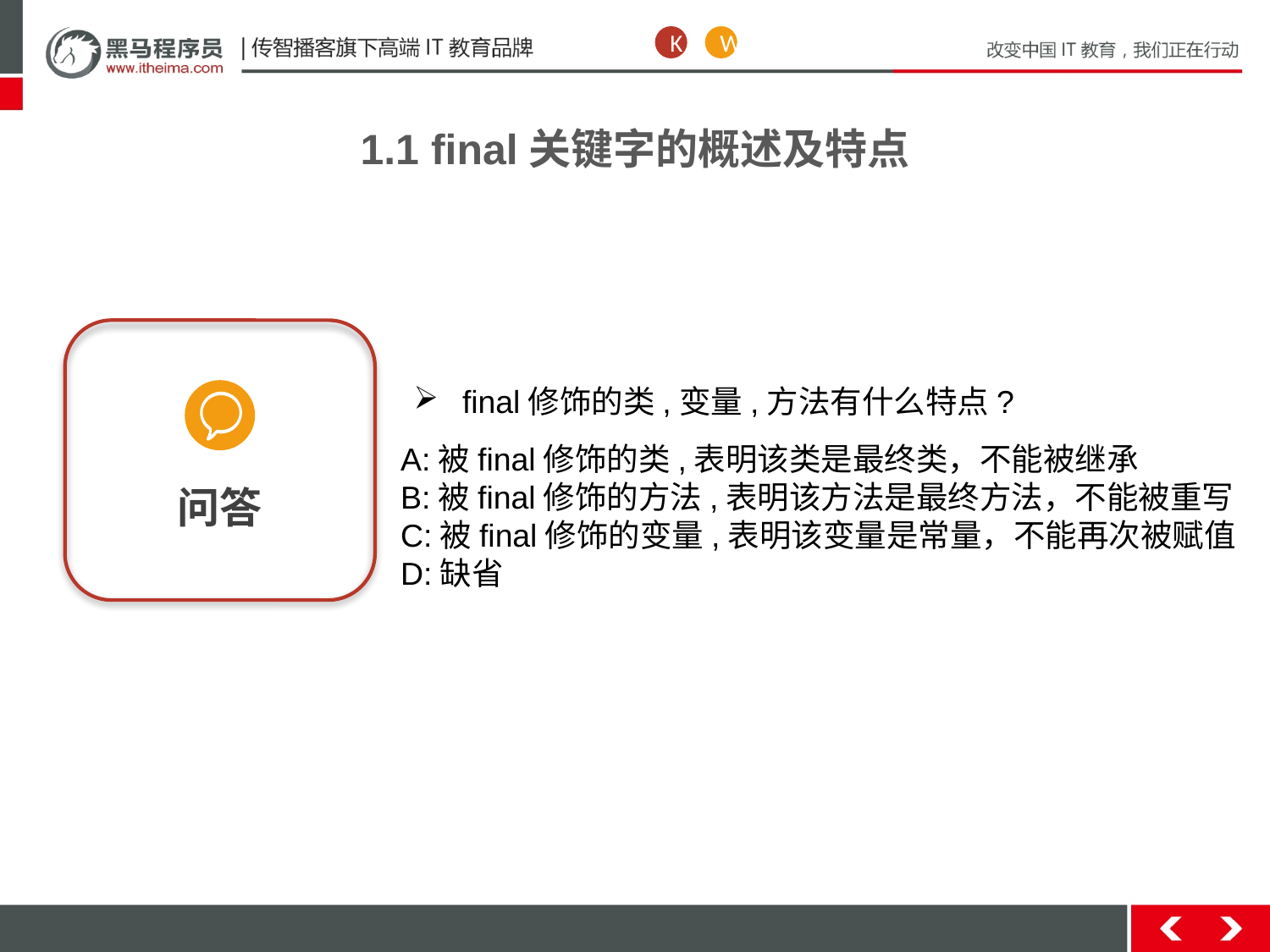

K
W
1.1 final关键字的概述及特点

问答
 final修饰的类,变量,方法有什么特点?

A:被final修饰的类,表明该类是最终类，不能被继承
B:被final修饰的方法,表明该方法是最终方法，不能被重写
C:被final修饰的变量,表明该变量是常量，不能再次被赋值
D:缺省